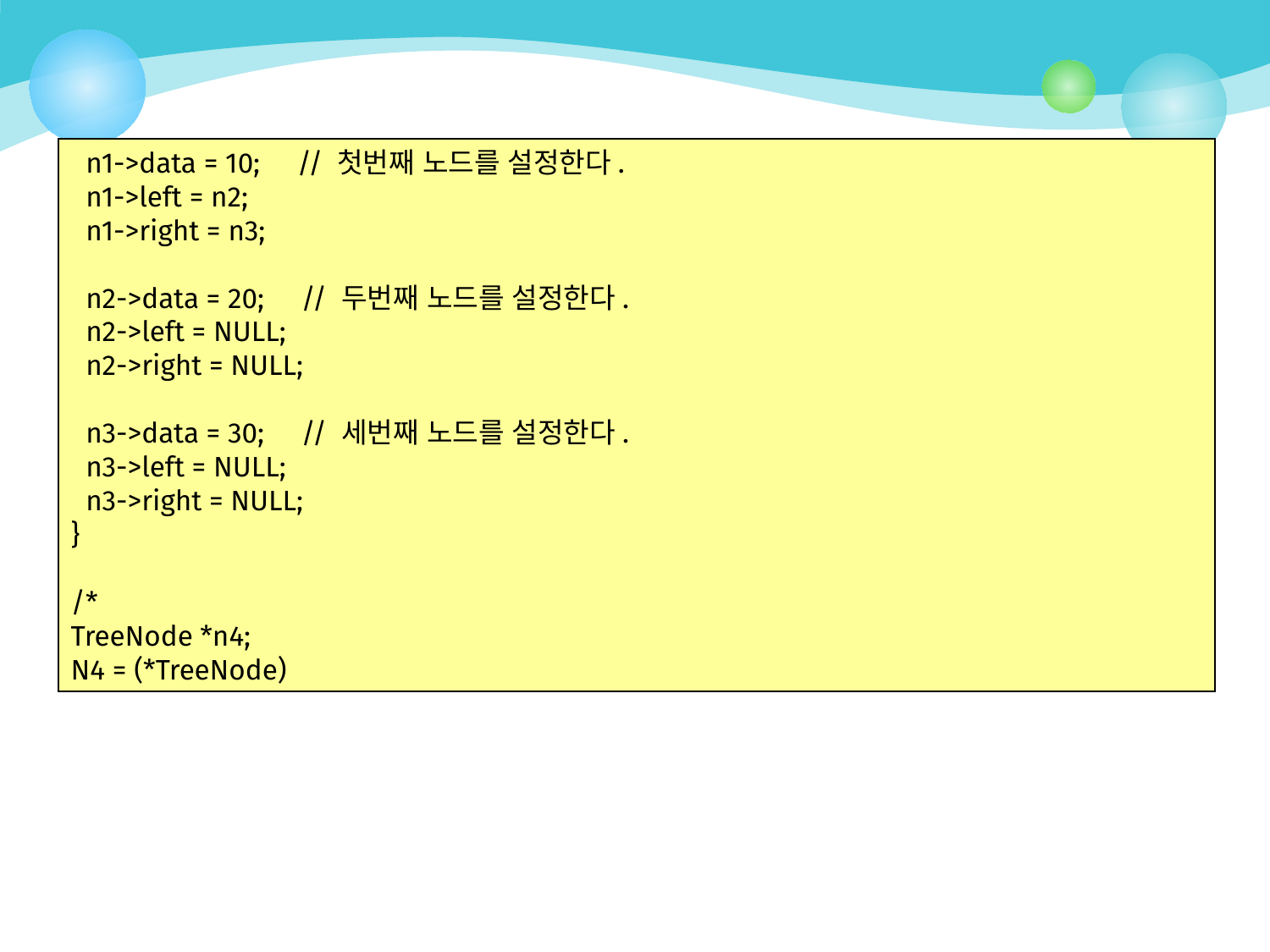

n1->data = 10;     // 첫번째 노드를 설정한다.
  n1->left = n2;
  n1->right = n3;

  n2->data = 20;     // 두번째 노드를 설정한다.
  n2->left = NULL;
  n2->right = NULL;

  n3->data = 30;     // 세번째 노드를 설정한다.
  n3->left = NULL;
  n3->right = NULL;
}

/*
TreeNode *n4;
N4 = (*TreeNode)